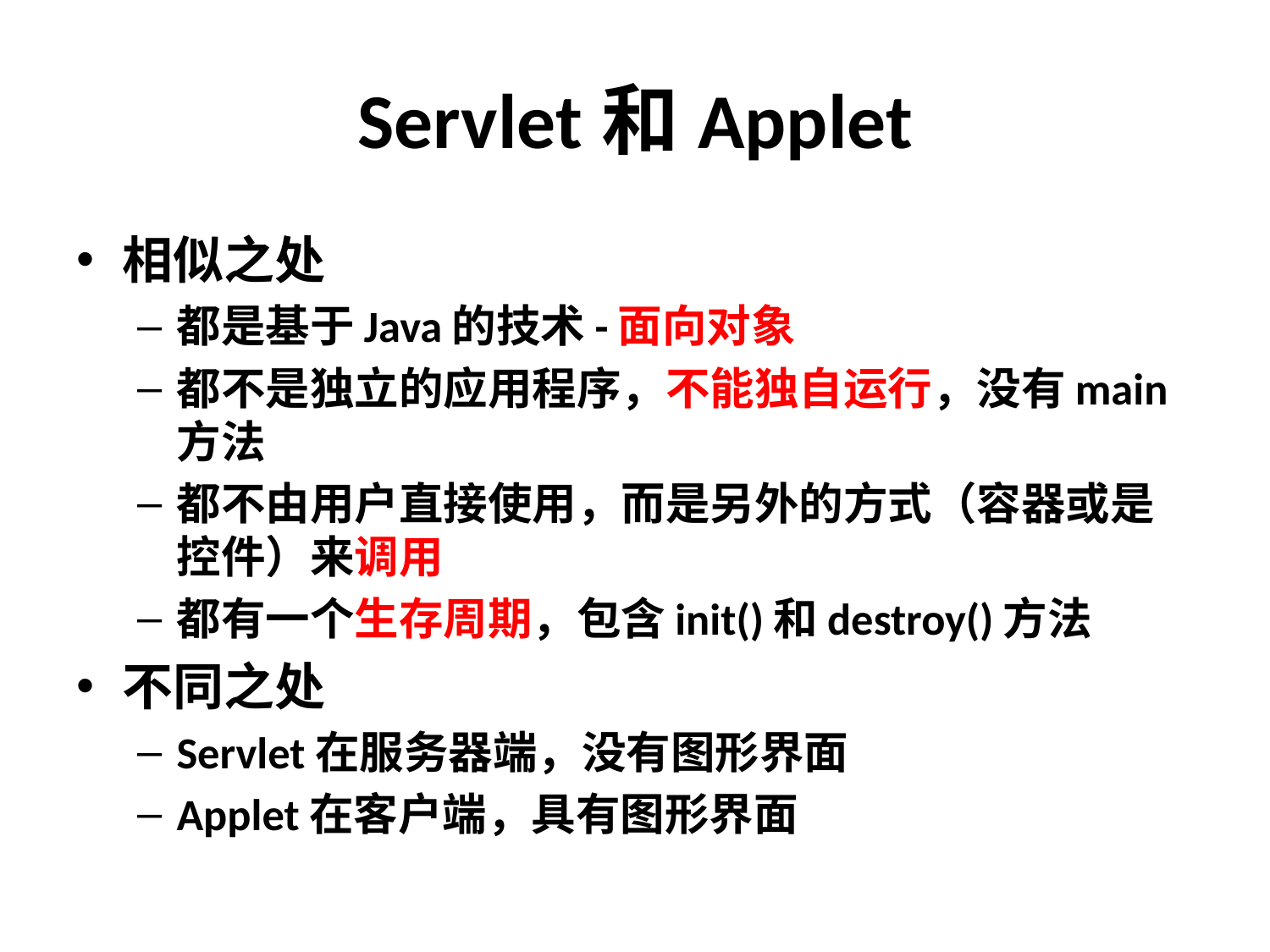

# Servlet和Applet
相似之处
都是基于Java的技术-面向对象
都不是独立的应用程序，不能独自运行，没有main方法
都不由用户直接使用，而是另外的方式（容器或是控件）来调用
都有一个生存周期，包含init()和destroy()方法
不同之处
Servlet在服务器端，没有图形界面
Applet在客户端，具有图形界面